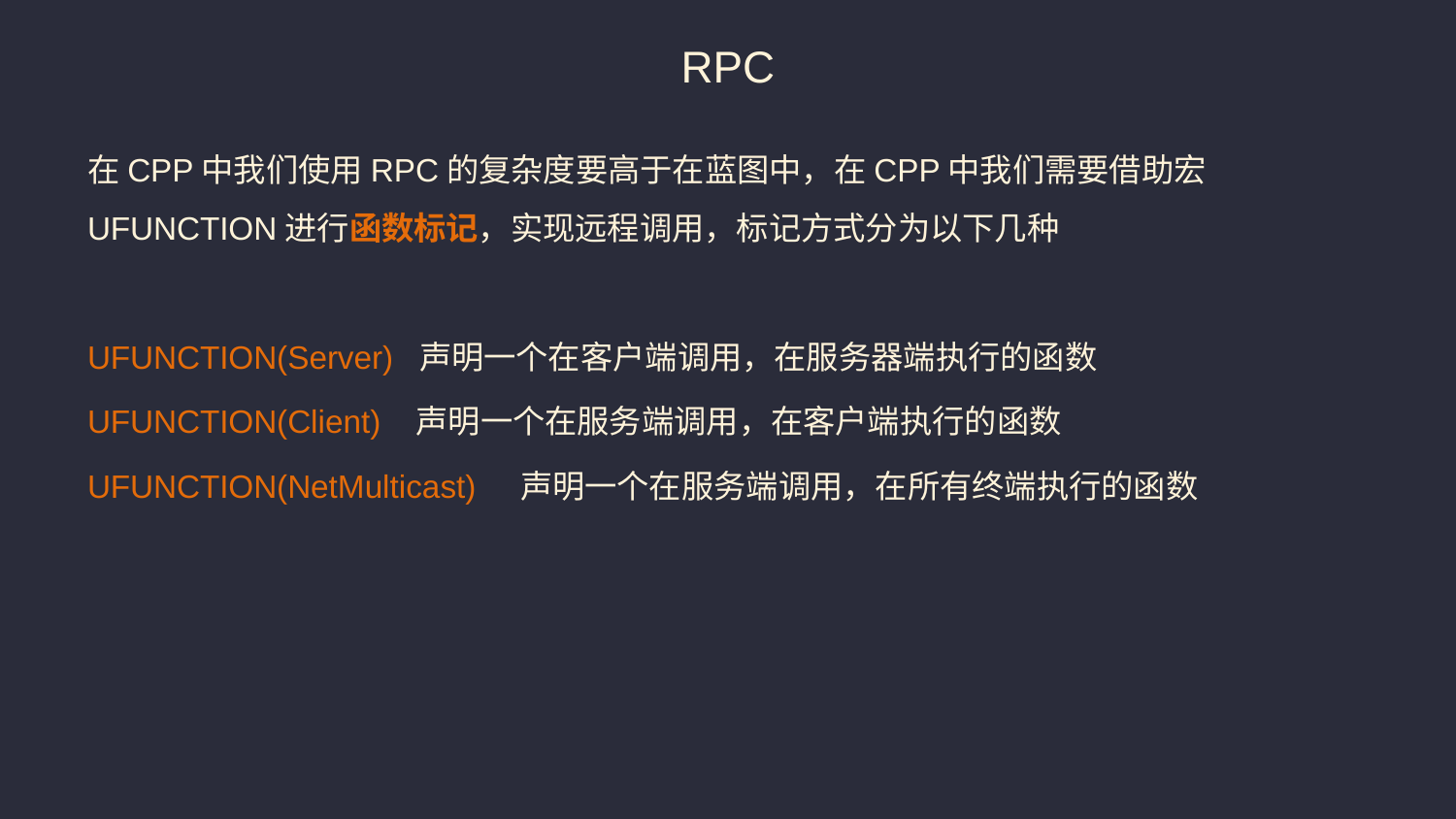

# RPC
在CPP中我们使用RPC的复杂度要高于在蓝图中，在CPP中我们需要借助宏UFUNCTION进行函数标记，实现远程调用，标记方式分为以下几种

UFUNCTION(Server)  声明一个在客户端调用，在服务器端执行的函数
UFUNCTION(Client)   声明一个在服务端调用，在客户端执行的函数
UFUNCTION(NetMulticast)    声明一个在服务端调用，在所有终端执行的函数